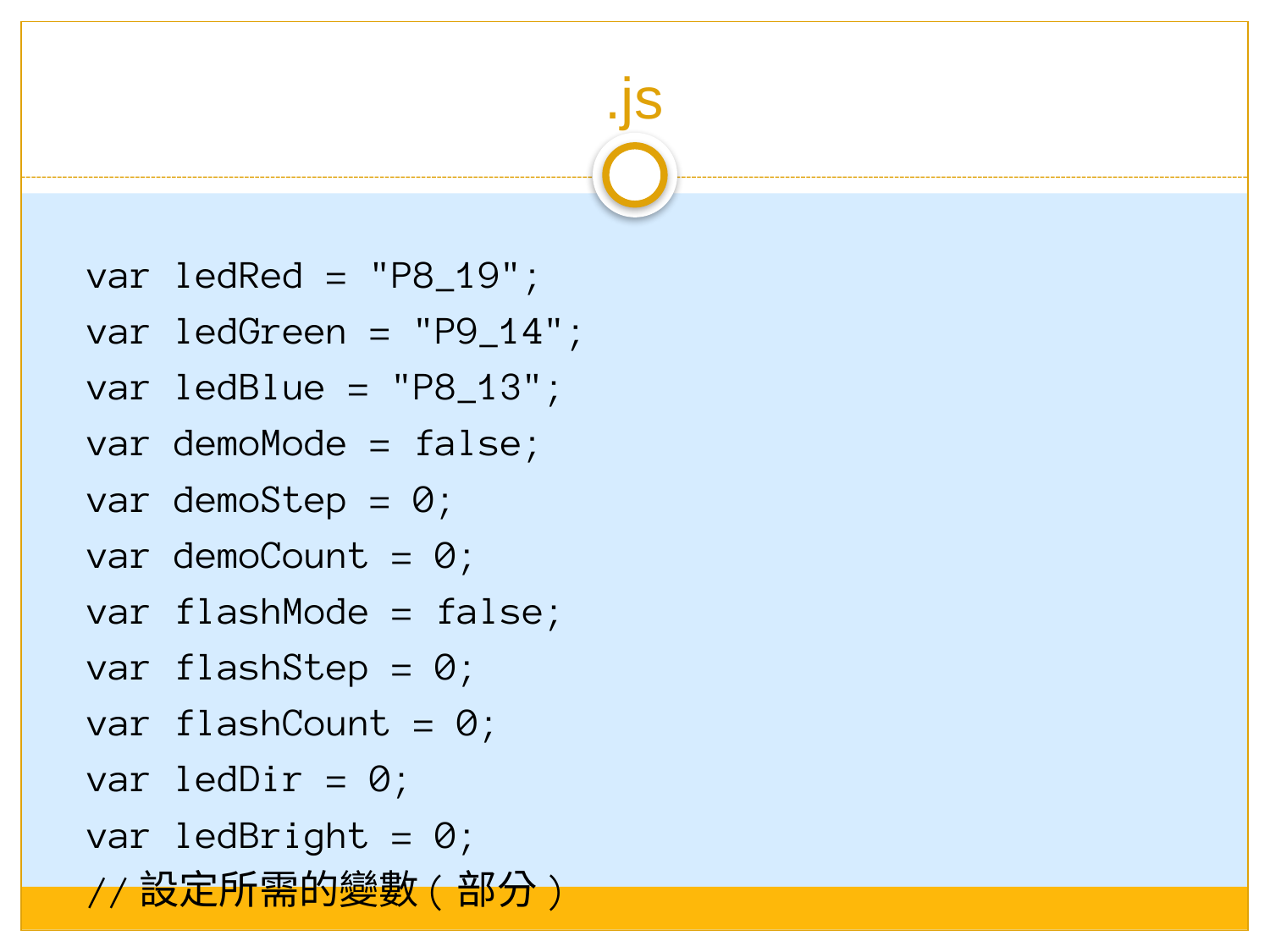

# .js
var ledRed = "P8_19";
var ledGreen = "P9_14";
var ledBlue = "P8_13";
var demoMode = false;
var demoStep = 0;
var demoCount = 0;
var flashMode = false;
var flashStep = 0;
var flashCount = 0;
var ledDir = 0;
var ledBright = 0;
//設定所需的變數(部分)